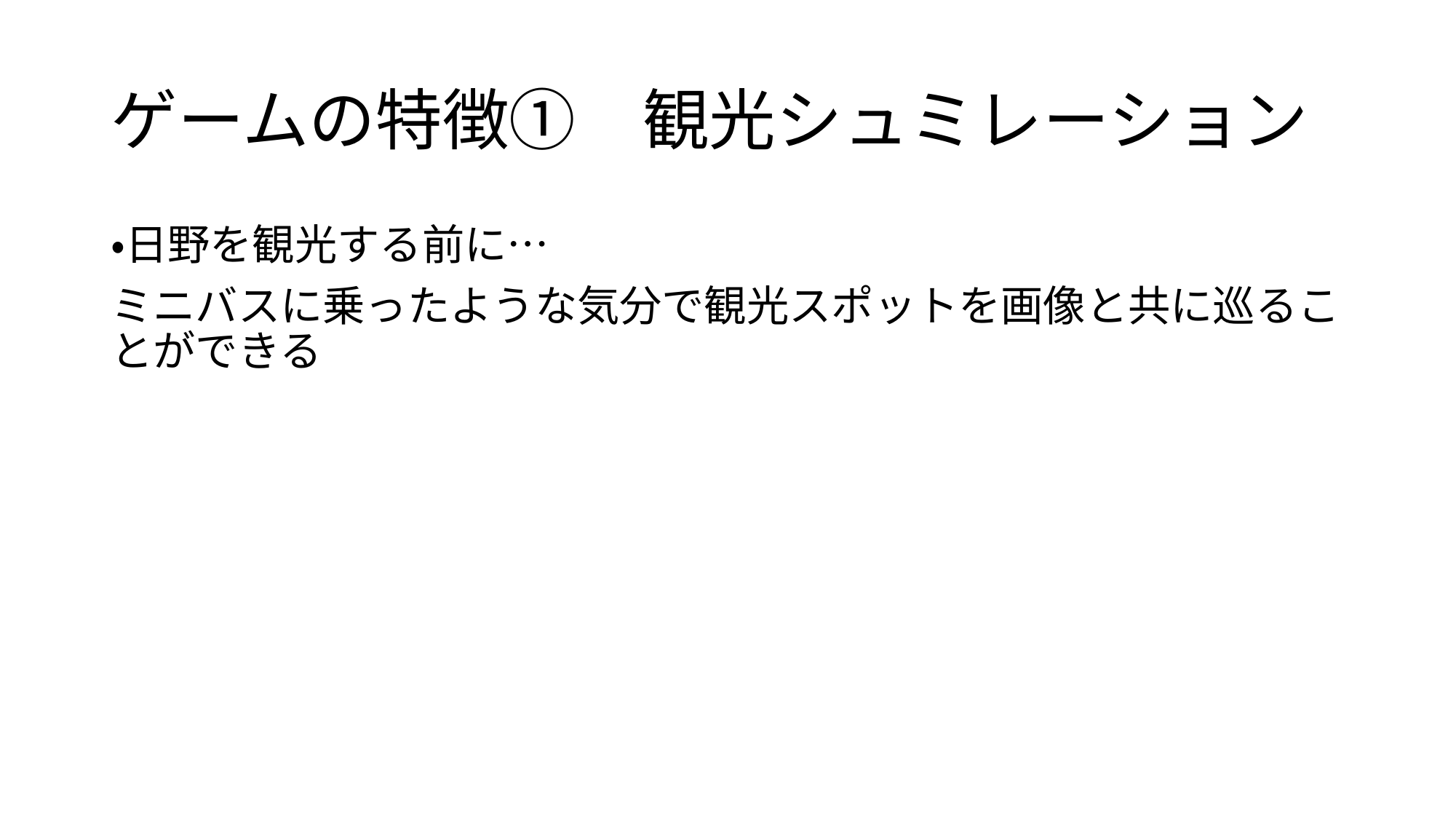

# ゲームの特徴①　観光シュミレーション
・日野を観光する前に…
ミニバスに乗ったような気分で観光スポットを画像と共に巡ることができる